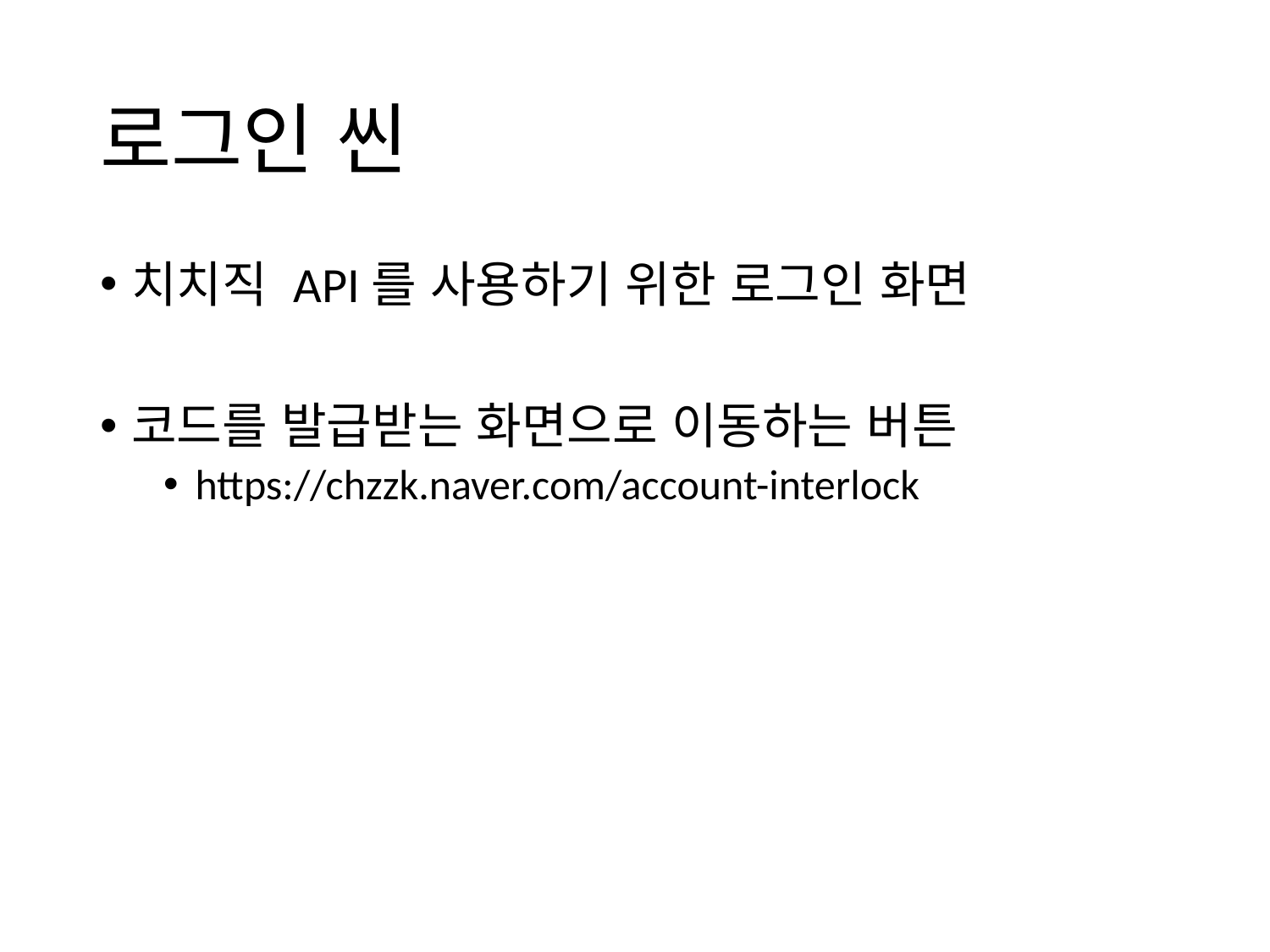

# 로그인 씬
치치직 API를 사용하기 위한 로그인 화면

코드를 발급받는 화면으로 이동하는 버튼
https://chzzk.naver.com/account-interlock